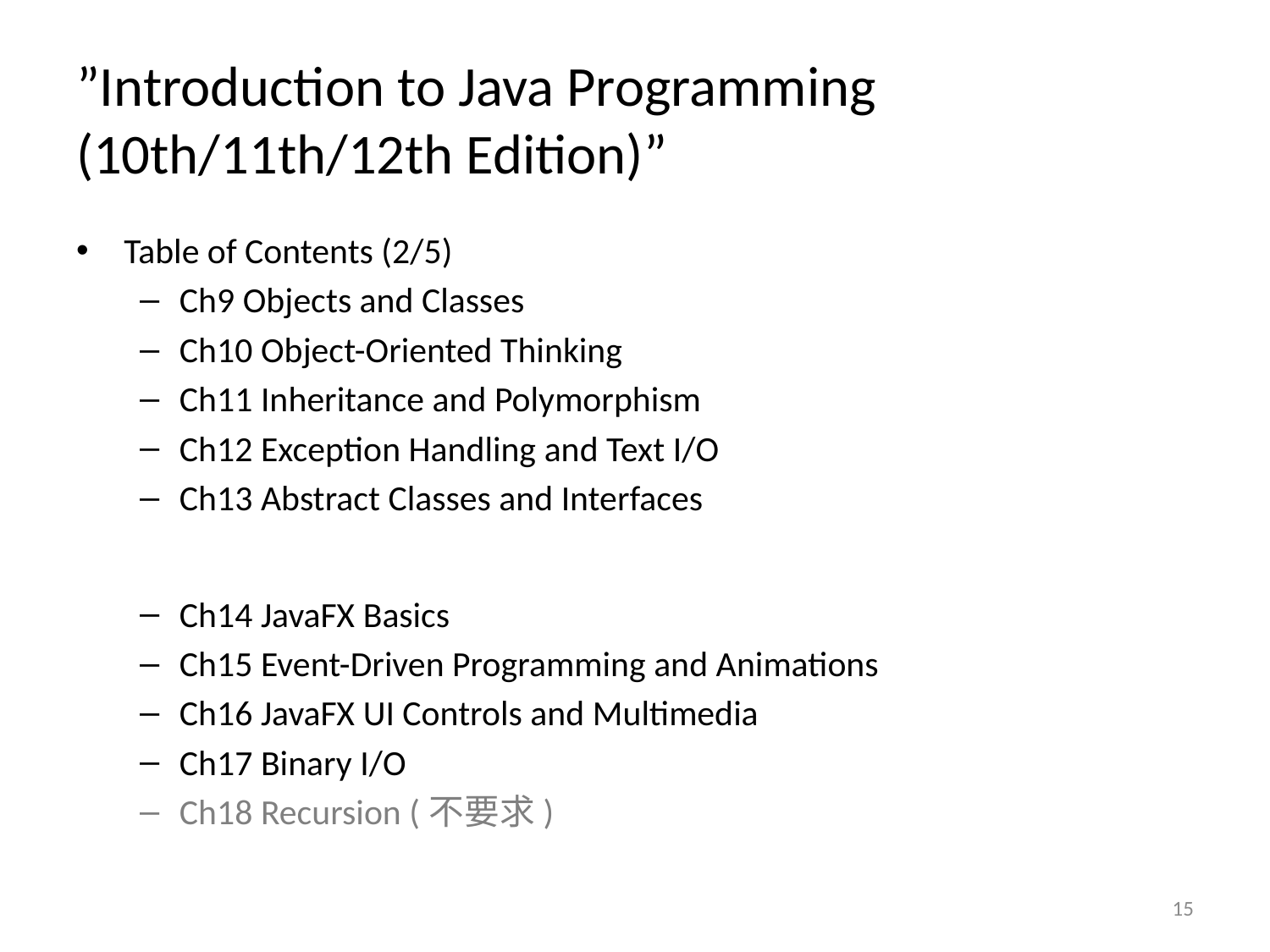

# ”Introduction to Java Programming (10th/11th/12th Edition)”
Table of Contents (2/5)
Ch9 Objects and Classes
Ch10 Object-Oriented Thinking
Ch11 Inheritance and Polymorphism
Ch12 Exception Handling and Text I/O
Ch13 Abstract Classes and Interfaces

Ch14 JavaFX Basics
Ch15 Event-Driven Programming and Animations
Ch16 JavaFX UI Controls and Multimedia
Ch17 Binary I/O
Ch18 Recursion (不要求)
15